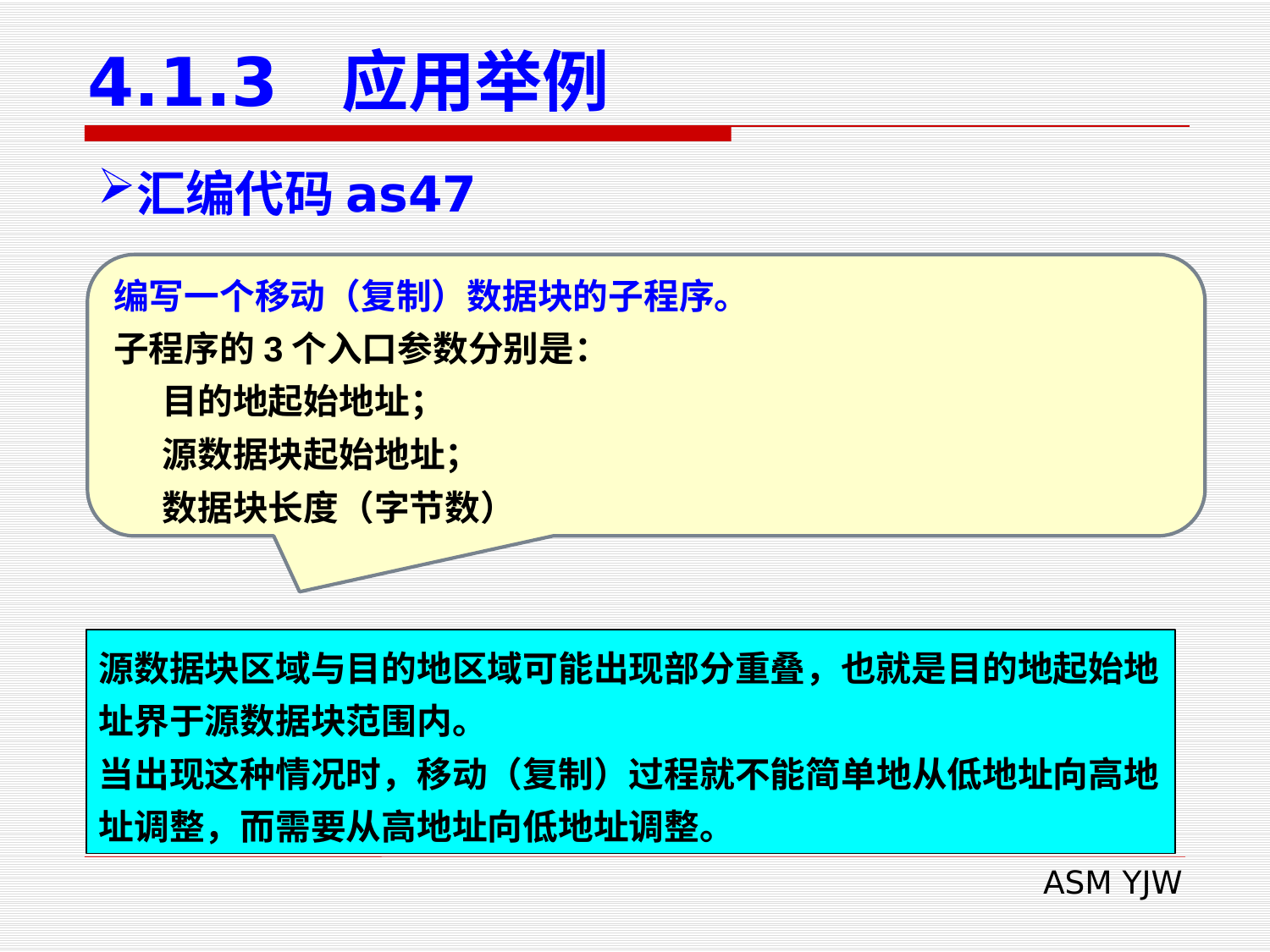

# 4.1.3  应用举例
汇编代码as47
编写一个移动（复制）数据块的子程序。
子程序的3个入口参数分别是：
     目的地起始地址；
     源数据块起始地址；
     数据块长度（字节数）
源数据块区域与目的地区域可能出现部分重叠，也就是目的地起始地址界于源数据块范围内。
当出现这种情况时，移动（复制）过程就不能简单地从低地址向高地址调整，而需要从高地址向低地址调整。